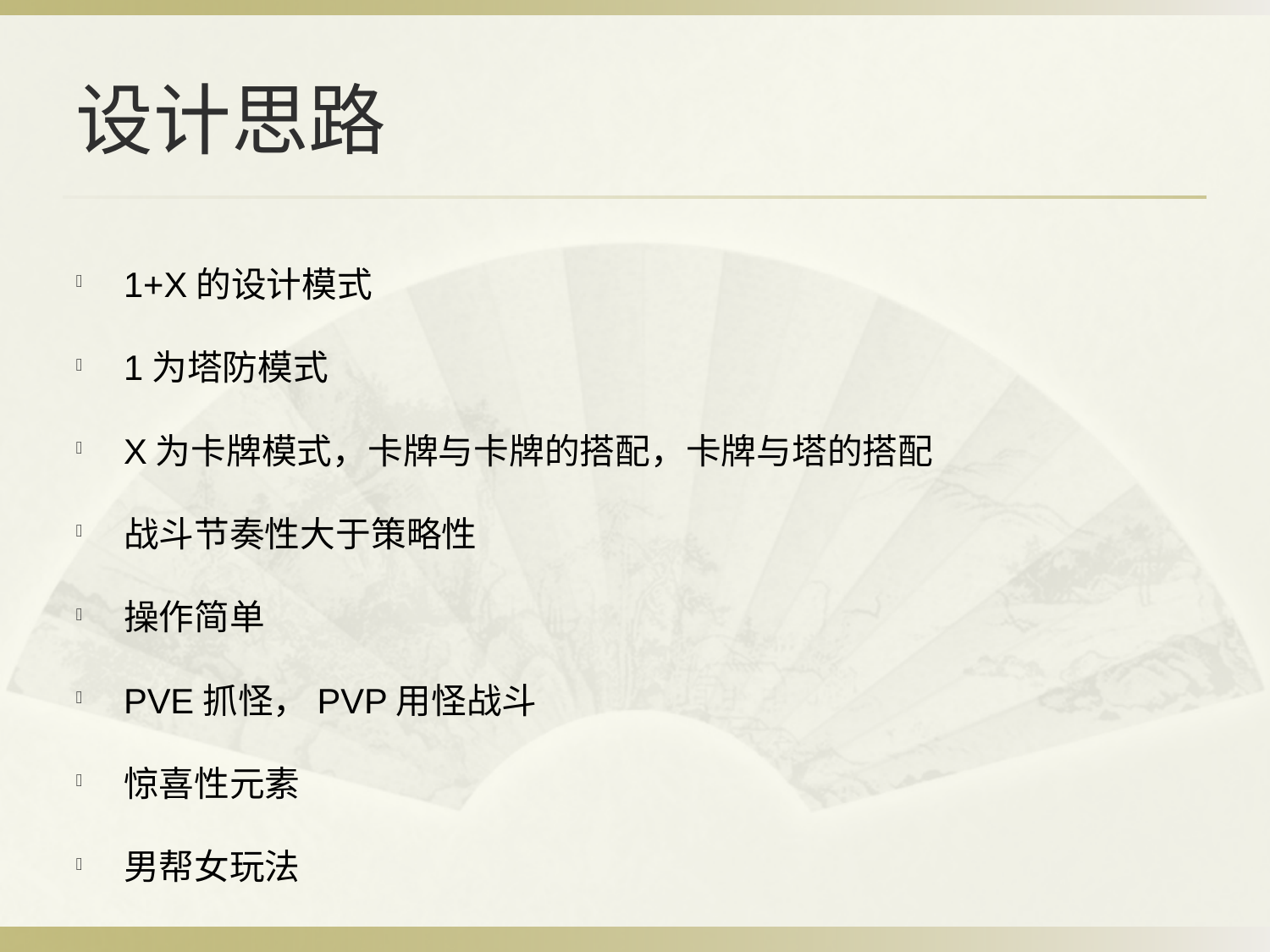

# 设计思路
1+X的设计模式
1为塔防模式
X为卡牌模式，卡牌与卡牌的搭配，卡牌与塔的搭配
战斗节奏性大于策略性
操作简单
PVE抓怪，PVP用怪战斗
惊喜性元素
男帮女玩法